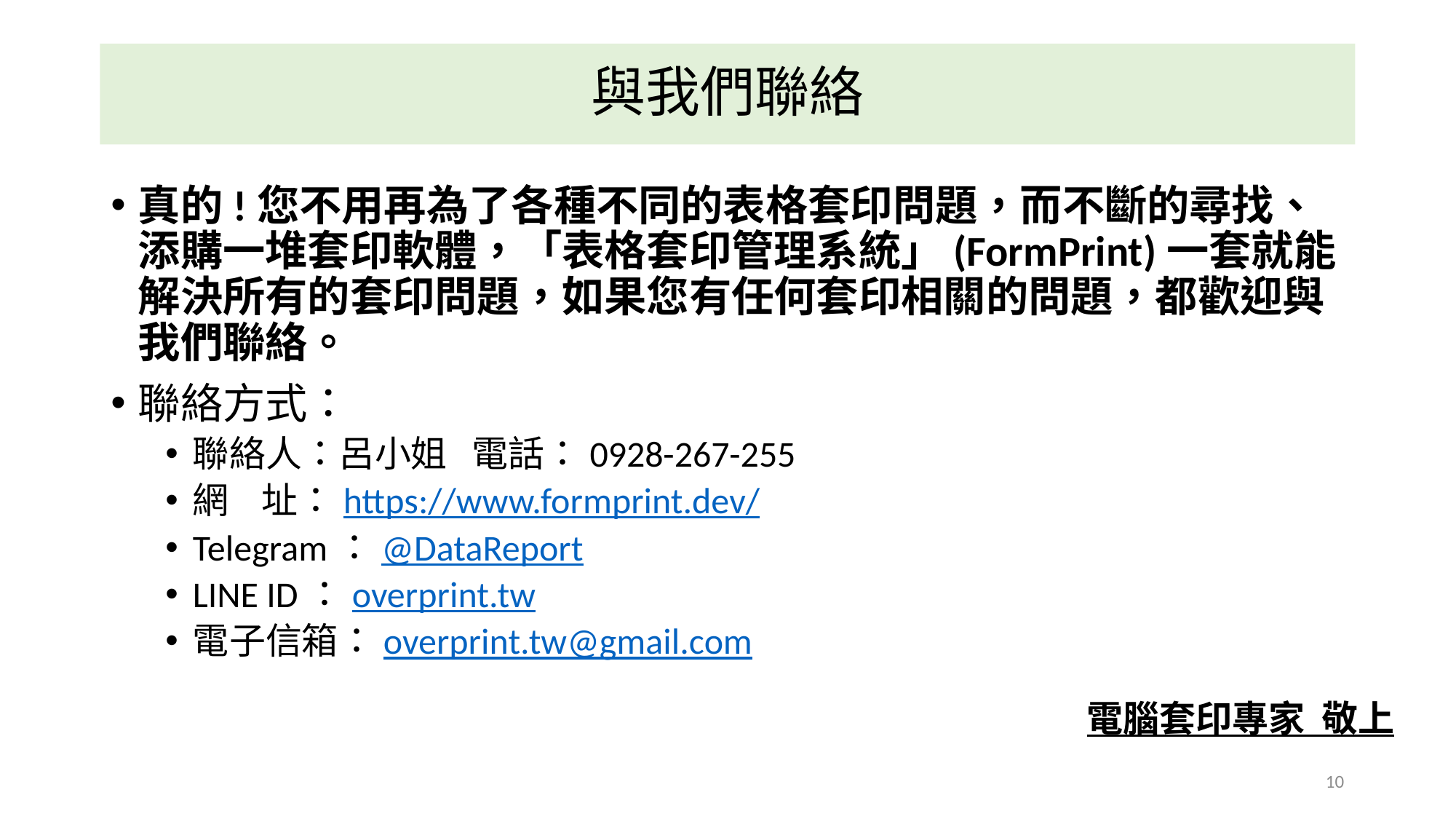

與我們聯絡
真的!您不用再為了各種不同的表格套印問題，而不斷的尋找、添購一堆套印軟體，「表格套印管理系統」(FormPrint)一套就能解決所有的套印問題，如果您有任何套印相關的問題，都歡迎與我們聯絡。
聯絡方式：
聯絡人：呂小姐   電話：0928-267-255
網    址：https://www.formprint.dev/
Telegram：@DataReport
LINE ID：overprint.tw
電子信箱：overprint.tw@gmail.com
電腦套印專家  敬上
10